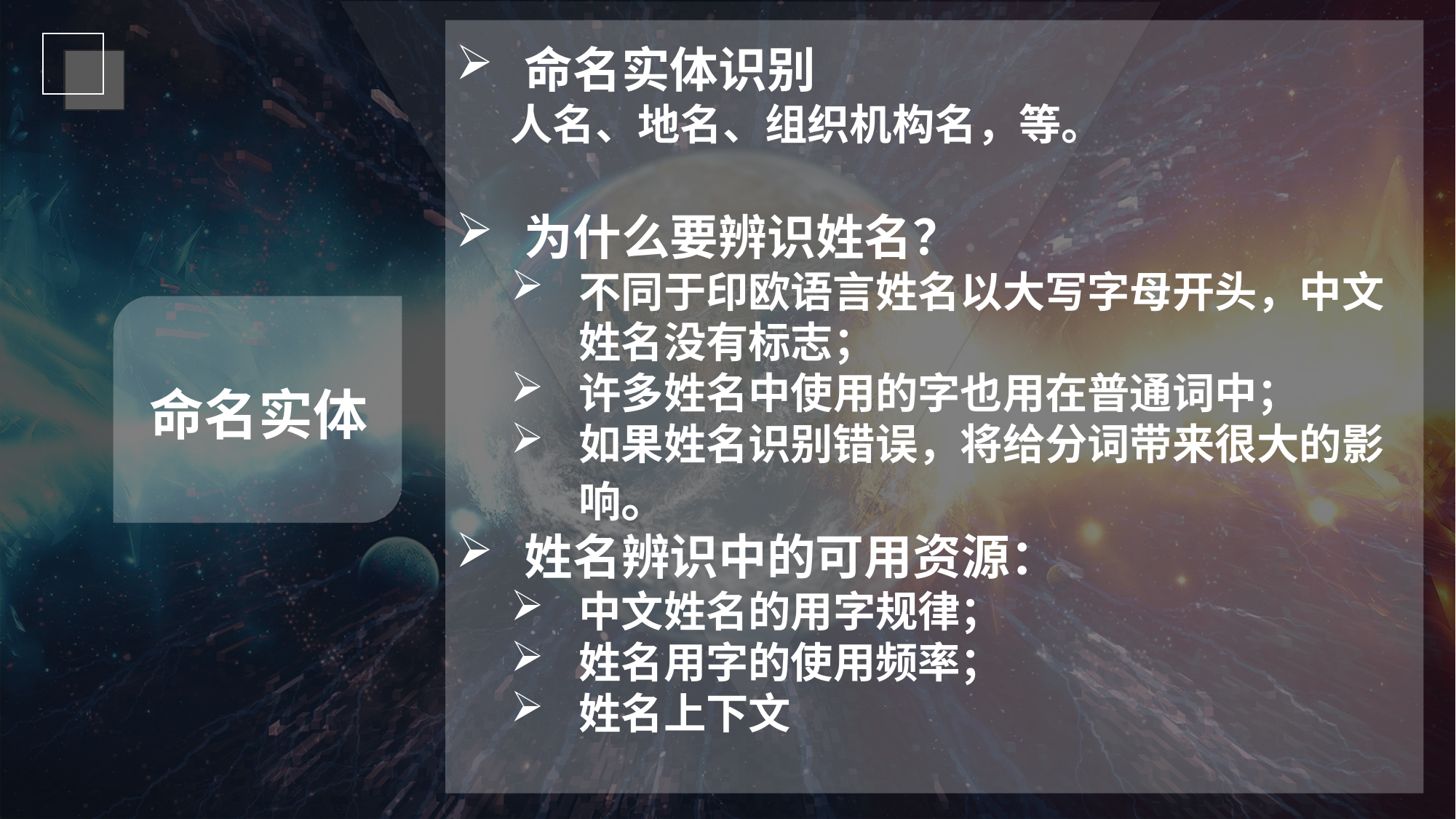

命名实体识别
人名、地名、组织机构名，等。

为什么要辨识姓名？
不同于印欧语言姓名以大写字母开头，中文姓名没有标志；
许多姓名中使用的字也用在普通词中；
如果姓名识别错误，将给分词带来很大的影响。
姓名辨识中的可用资源：
中文姓名的用字规律；
姓名用字的使用频率；
姓名上下文

命名实体